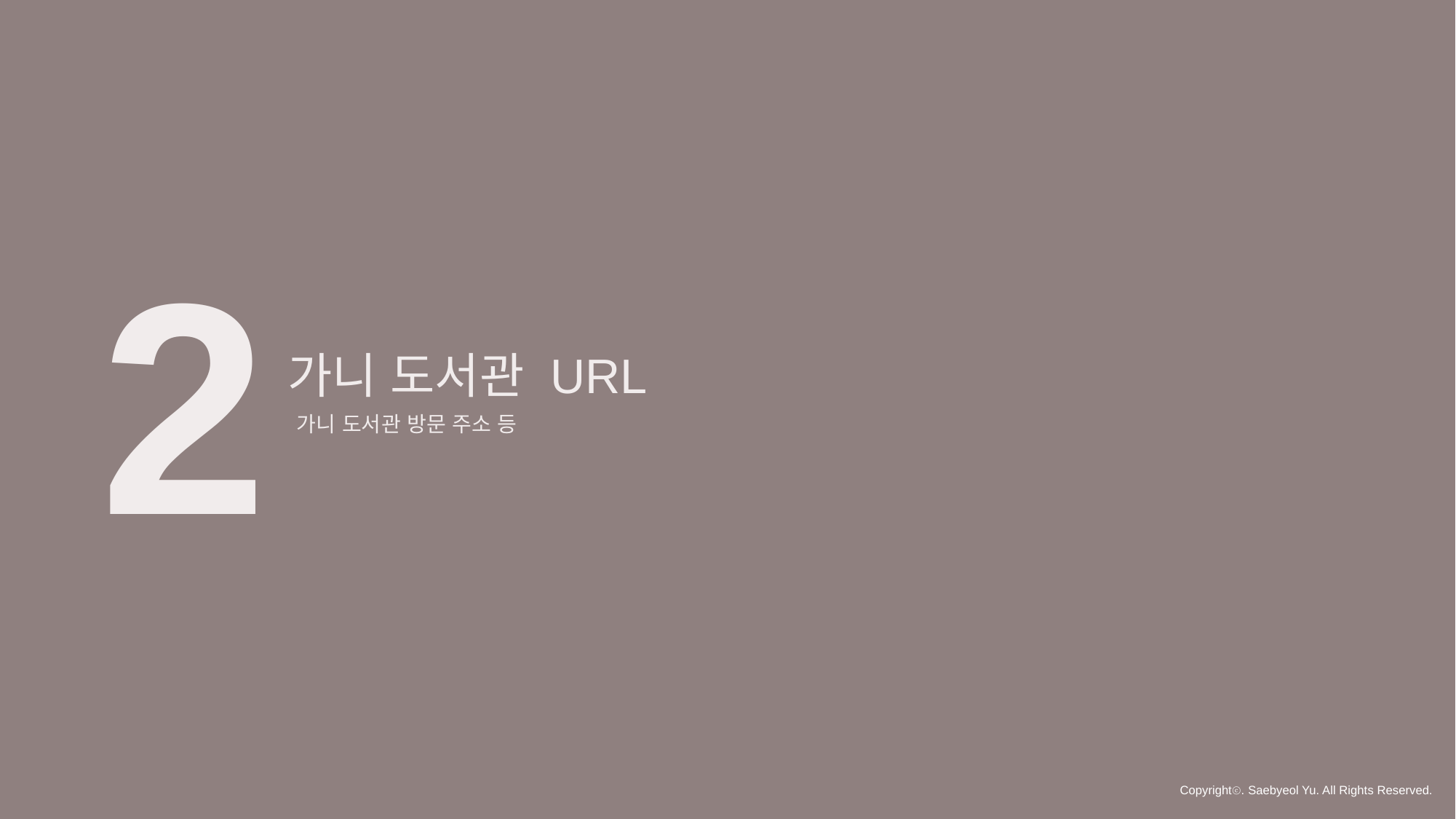

2
가니 도서관 URL
가니 도서관 방문 주소 등
Copyrightⓒ. Saebyeol Yu. All Rights Reserved.